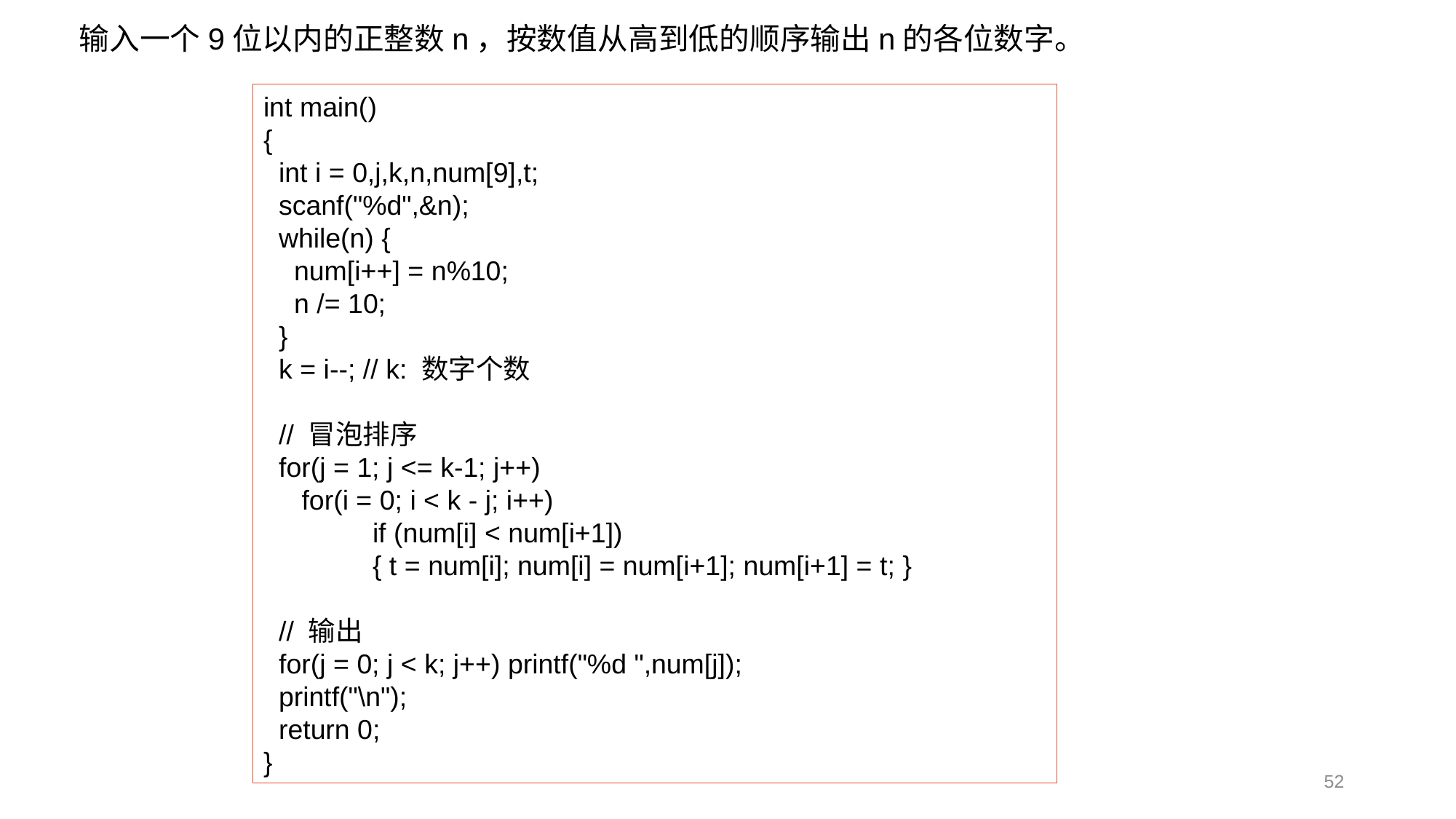

# 输入一个9位以内的正整数n，按数值从高到低的顺序输出n的各位数字。
int main()
{
  int i = 0,j,k,n,num[9],t;
  scanf("%d",&n);
  while(n) {
    num[i++] = n%10;
    n /= 10;
  }
  k = i--; // k: 数字个数

  // 冒泡排序
  for(j = 1; j <= k-1; j++)
     for(i = 0; i < k - j; i++)
	if (num[i] < num[i+1])
	{ t = num[i]; num[i] = num[i+1]; num[i+1] = t; }

  // 输出
  for(j = 0; j < k; j++) printf("%d ",num[j]);
  printf("\n");
  return 0;
}
52